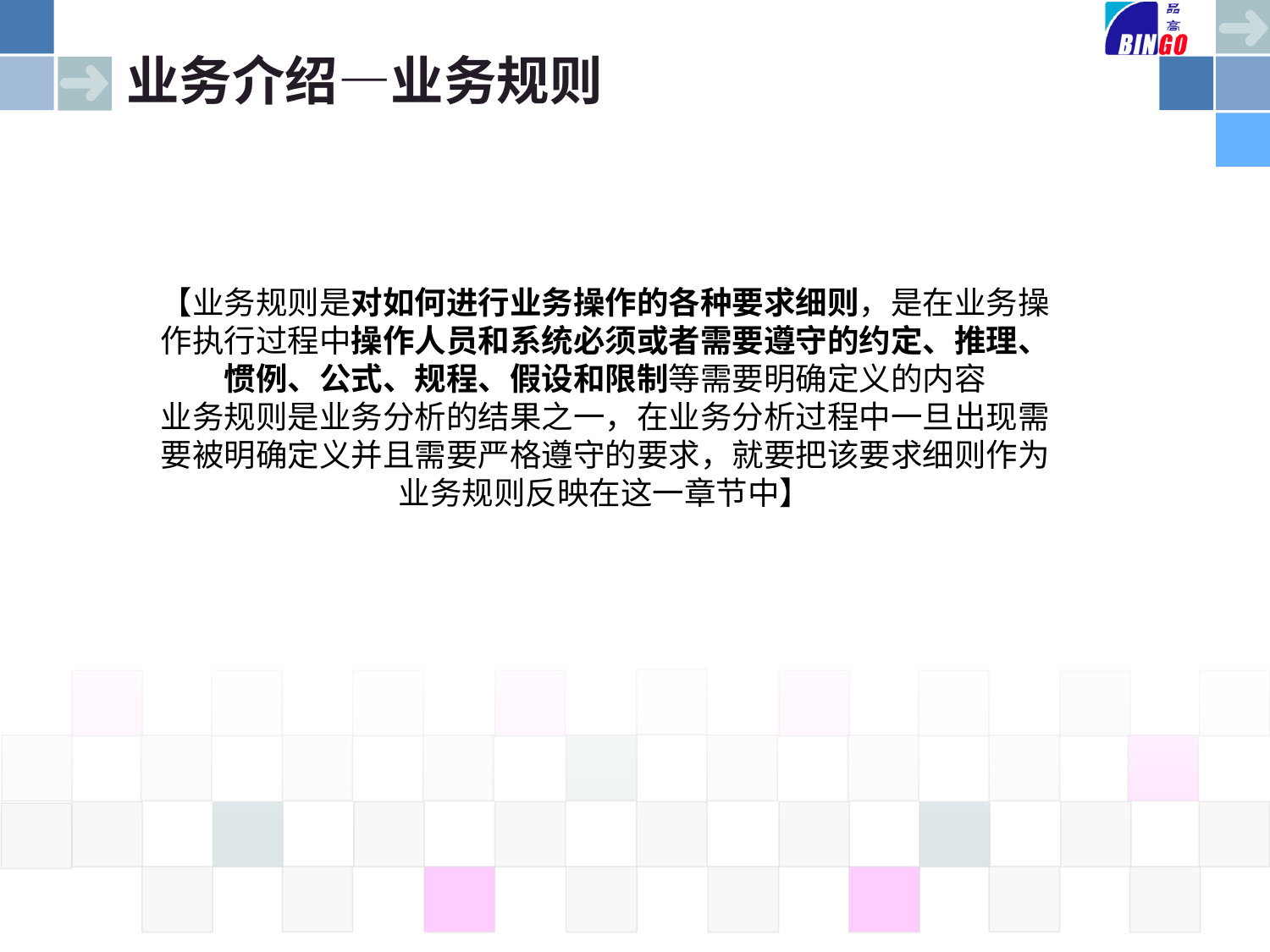

# 业务介绍—业务规则
【业务规则是对如何进行业务操作的各种要求细则，是在业务操作执行过程中操作人员和系统必须或者需要遵守的约定、推理、惯例、公式、规程、假设和限制等需要明确定义的内容
业务规则是业务分析的结果之一，在业务分析过程中一旦出现需要被明确定义并且需要严格遵守的要求，就要把该要求细则作为业务规则反映在这一章节中】